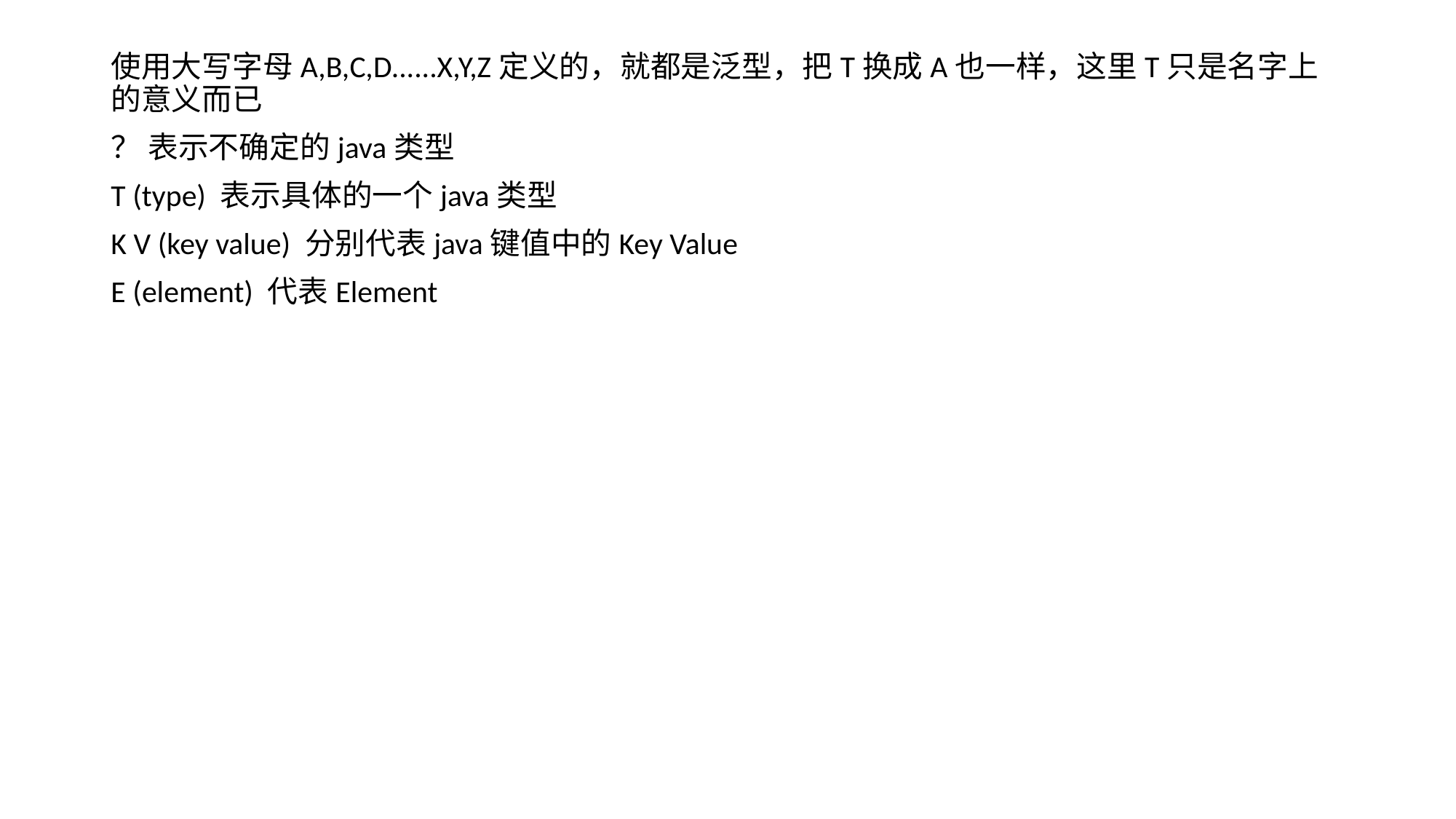

使用大写字母A,B,C,D......X,Y,Z定义的，就都是泛型，把T换成A也一样，这里T只是名字上的意义而已
？ 表示不确定的java类型
T (type) 表示具体的一个java类型
K V (key value) 分别代表java键值中的Key Value
E (element) 代表Element